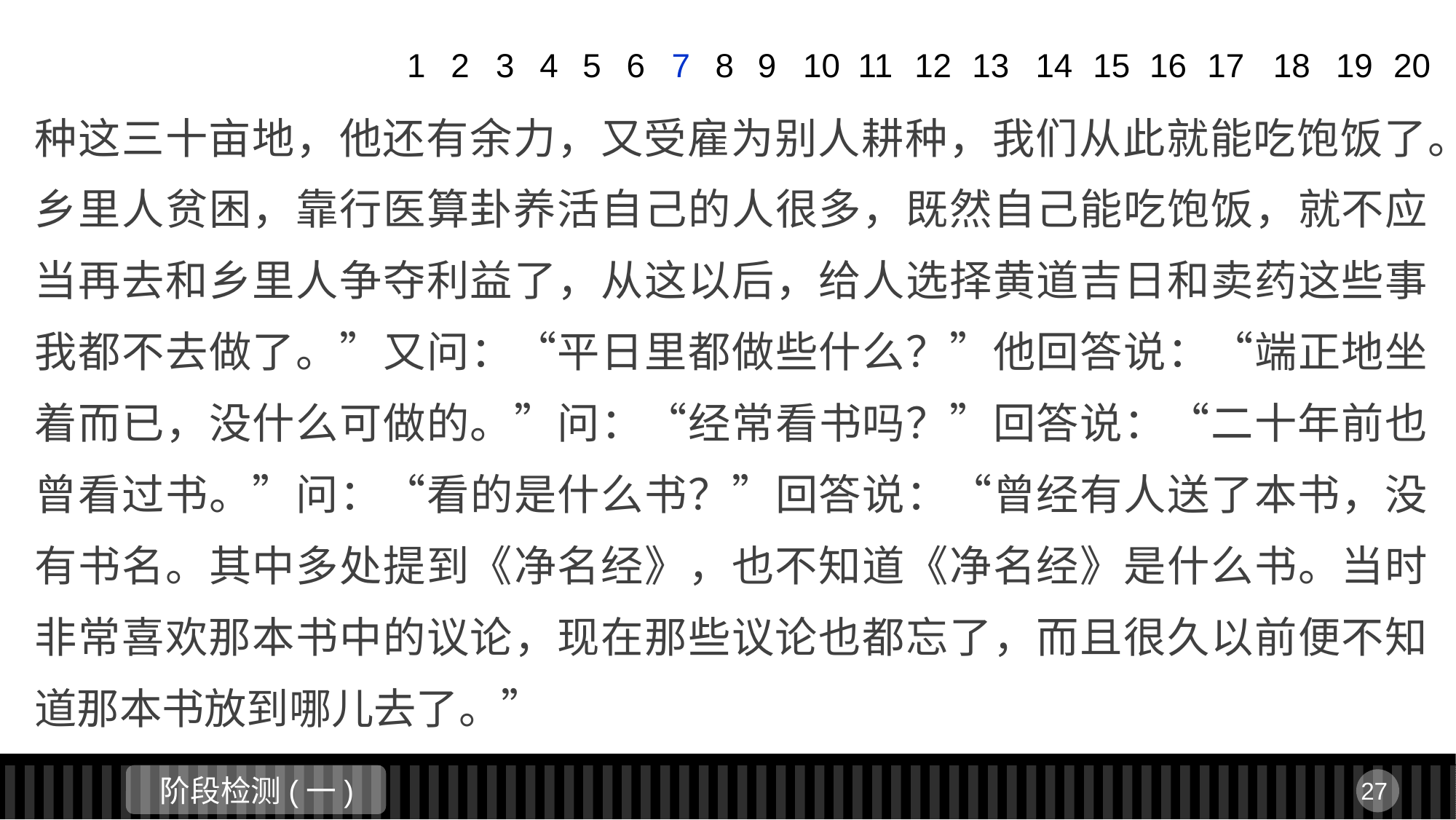

1
2
3
4
5
6
7
8
9
11
12
13
14
15
16
17
18
19
20
10
种这三十亩地，他还有余力，又受雇为别人耕种，我们从此就能吃饱饭了。乡里人贫困，靠行医算卦养活自己的人很多，既然自己能吃饱饭，就不应当再去和乡里人争夺利益了，从这以后，给人选择黄道吉日和卖药这些事我都不去做了。”又问：“平日里都做些什么？”他回答说：“端正地坐着而已，没什么可做的。”问：“经常看书吗？”回答说：“二十年前也曾看过书。”问：“看的是什么书？”回答说：“曾经有人送了本书，没有书名。其中多处提到《净名经》，也不知道《净名经》是什么书。当时非常喜欢那本书中的议论，现在那些议论也都忘了，而且很久以前便不知道那本书放到哪儿去了。”